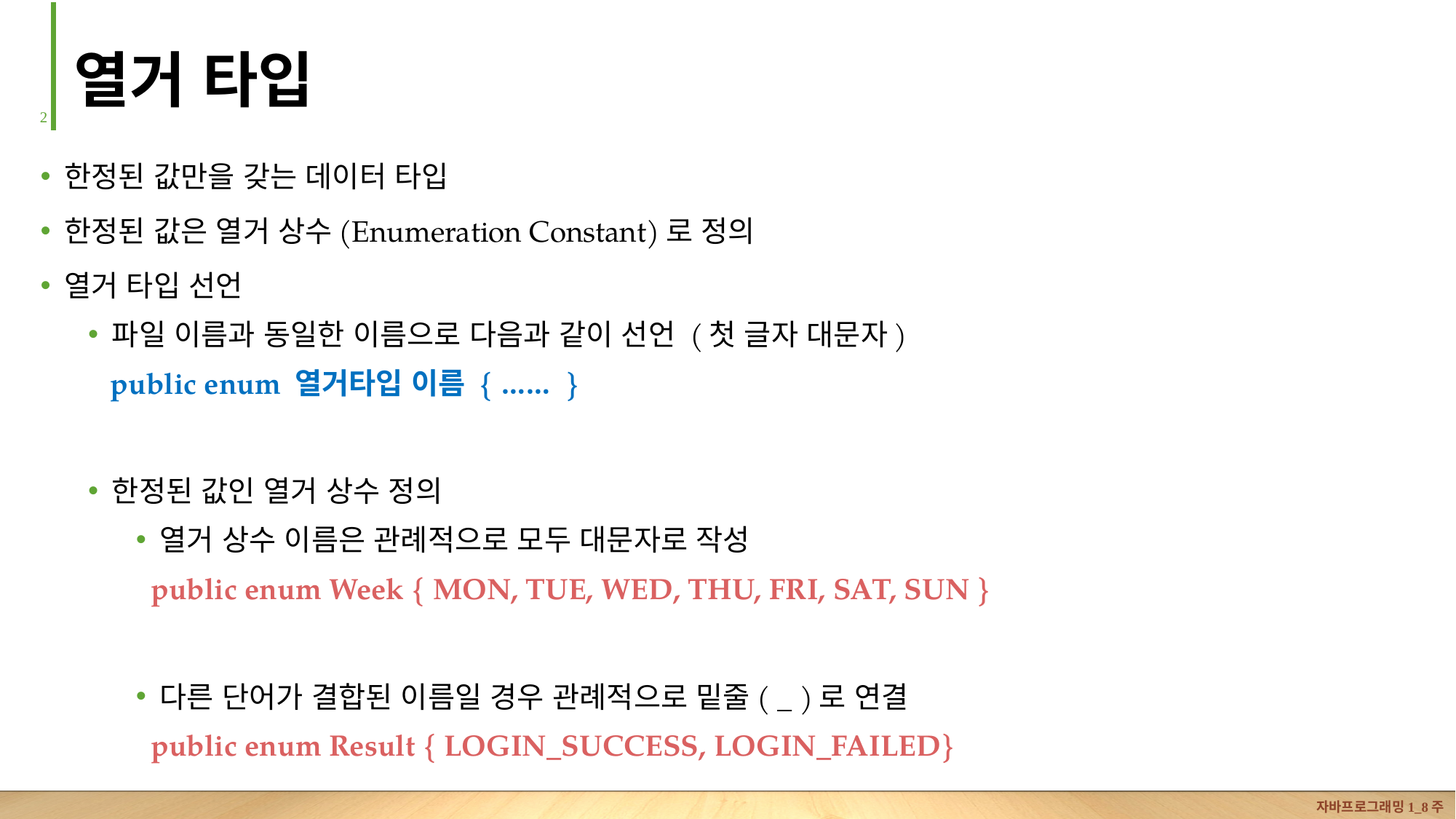

# 열거 타입
2
한정된 값만을 갖는 데이터 타입
한정된 값은 열거 상수(Enumeration Constant)로 정의
열거 타입 선언
파일 이름과 동일한 이름으로 다음과 같이 선언 (첫 글자 대문자)
   public enum 열거타입 이름 { ……  }

한정된 값인 열거 상수 정의
열거 상수 이름은 관례적으로 모두 대문자로 작성
  public enum Week { MON, TUE, WED, THU, FRI, SAT, SUN }

다른 단어가 결합된 이름일 경우 관례적으로 밑줄( _ )로 연결
  public enum Result { LOGIN_SUCCESS, LOGIN_FAILED}
자바프로그래밍1_8주